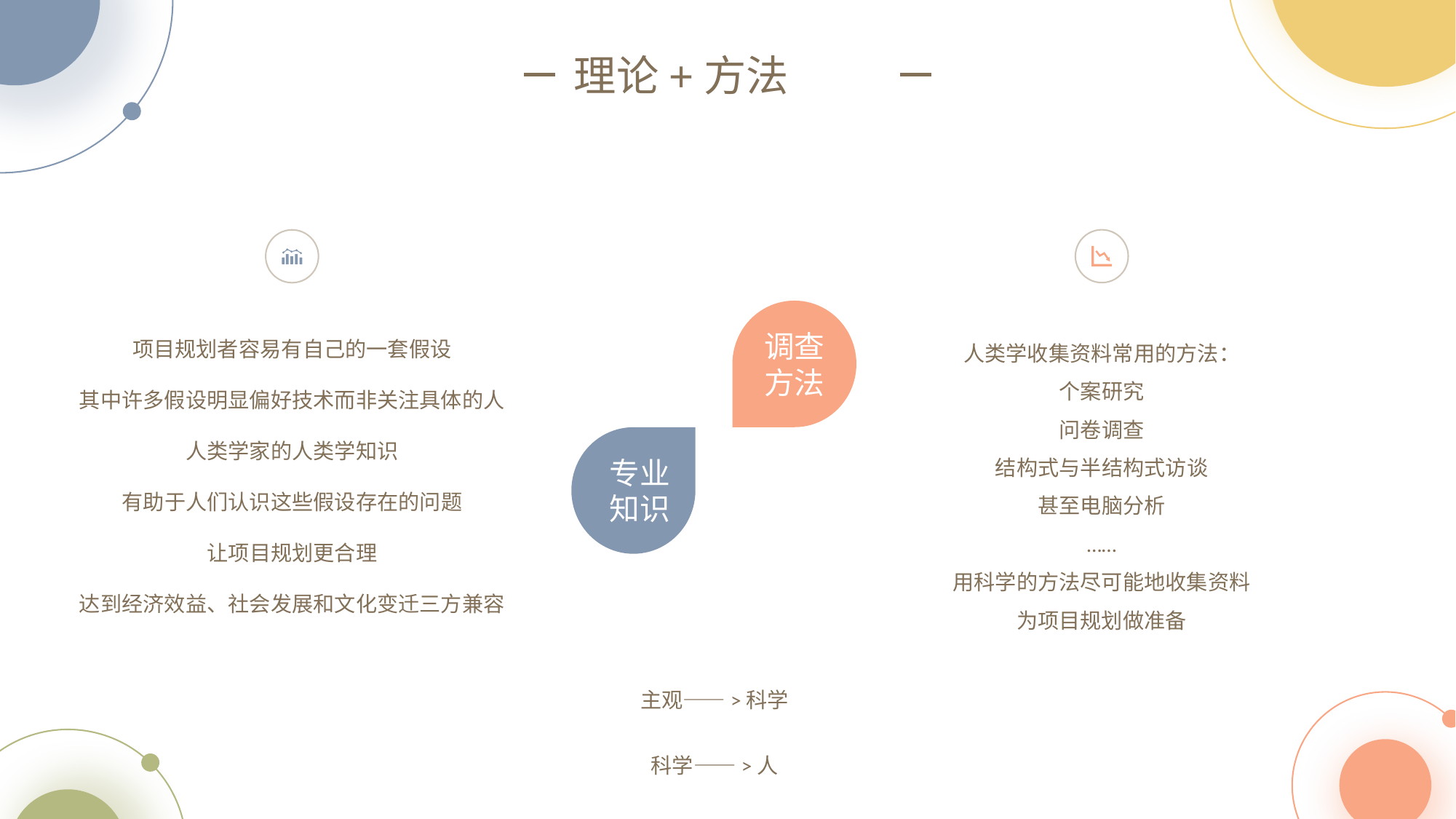

理论+方法

项目规划者容易有自己的一套假设
其中许多假设明显偏好技术而非关注具体的人
人类学家的人类学知识
有助于人们认识这些假设存在的问题
让项目规划更合理
达到经济效益、社会发展和文化变迁三方兼容
调查方法
人类学收集资料常用的方法：
个案研究
问卷调查
结构式与半结构式访谈
甚至电脑分析
……
用科学的方法尽可能地收集资料
为项目规划做准备

专业知识
主观——>科学
科学——>人